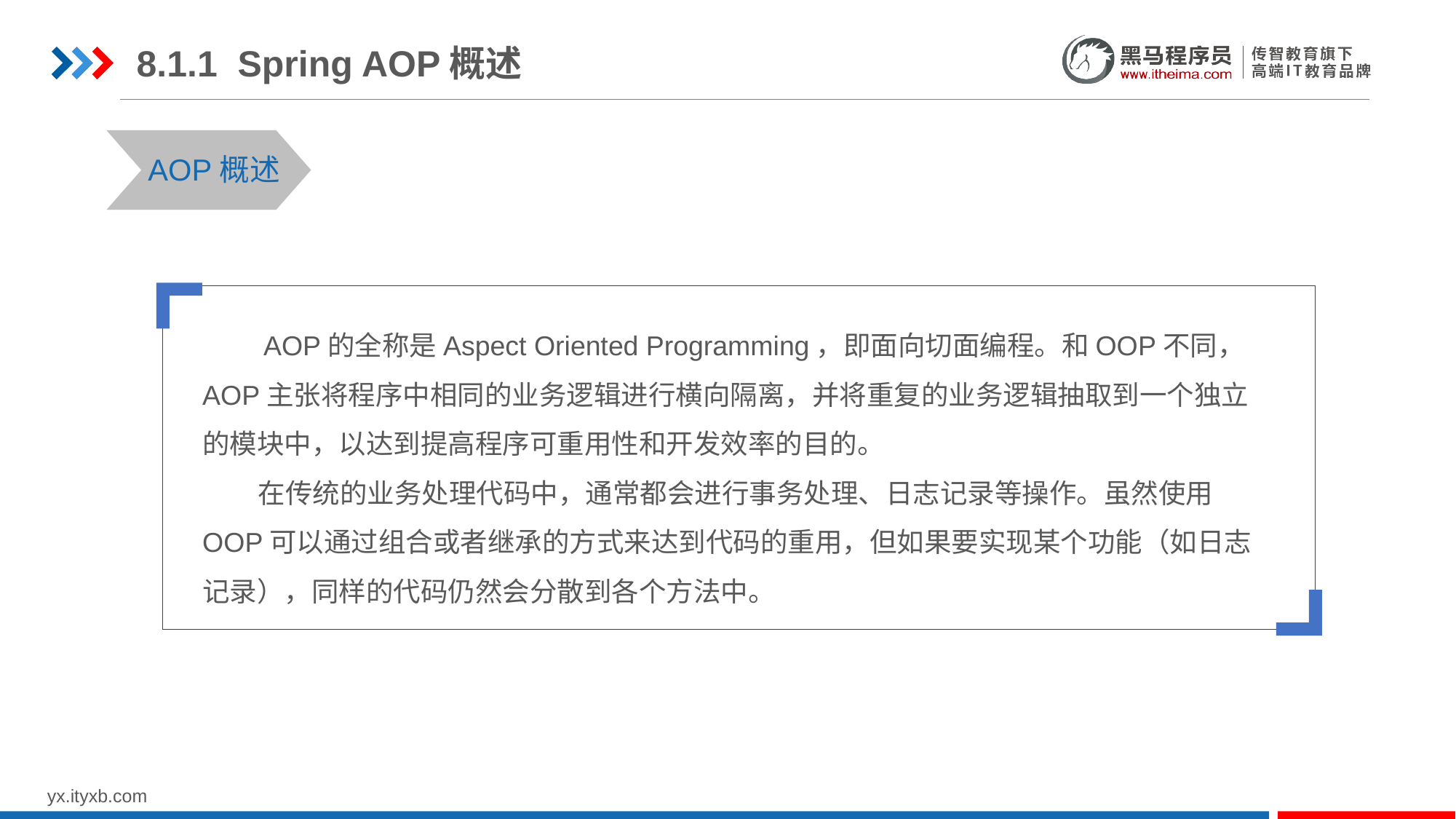

8.1.1  Spring AOP概述

AOP概述

        AOP的全称是Aspect Oriented Programming，即面向切面编程。和OOP不同，AOP主张将程序中相同的业务逻辑进行横向隔离，并将重复的业务逻辑抽取到一个独立的模块中，以达到提高程序可重用性和开发效率的目的。
        在传统的业务处理代码中，通常都会进行事务处理、日志记录等操作。虽然使用OOP可以通过组合或者继承的方式来达到代码的重用，但如果要实现某个功能（如日志记录），同样的代码仍然会分散到各个方法中。